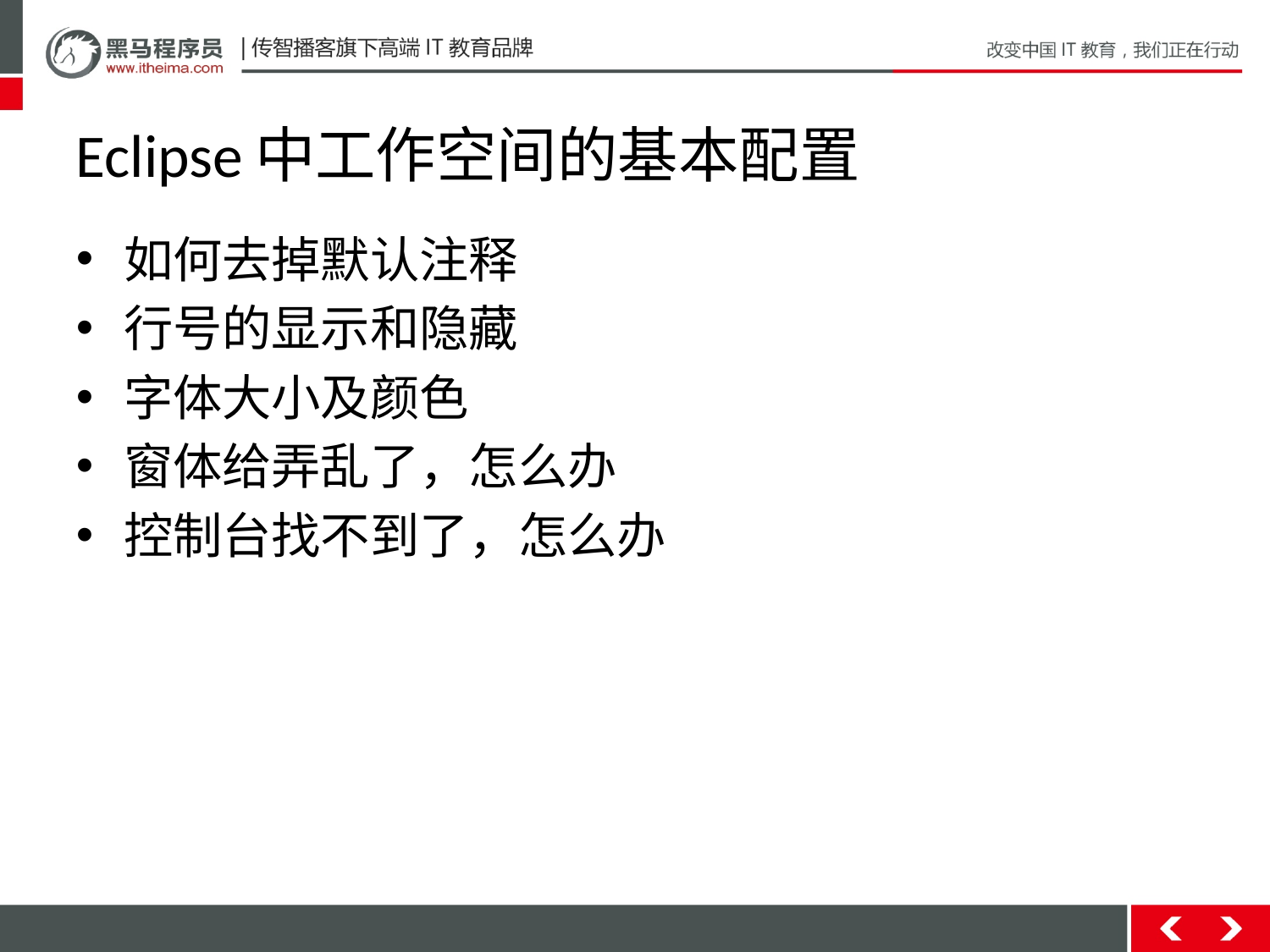

# Eclipse中工作空间的基本配置
如何去掉默认注释
行号的显示和隐藏
字体大小及颜色
窗体给弄乱了，怎么办
控制台找不到了，怎么办